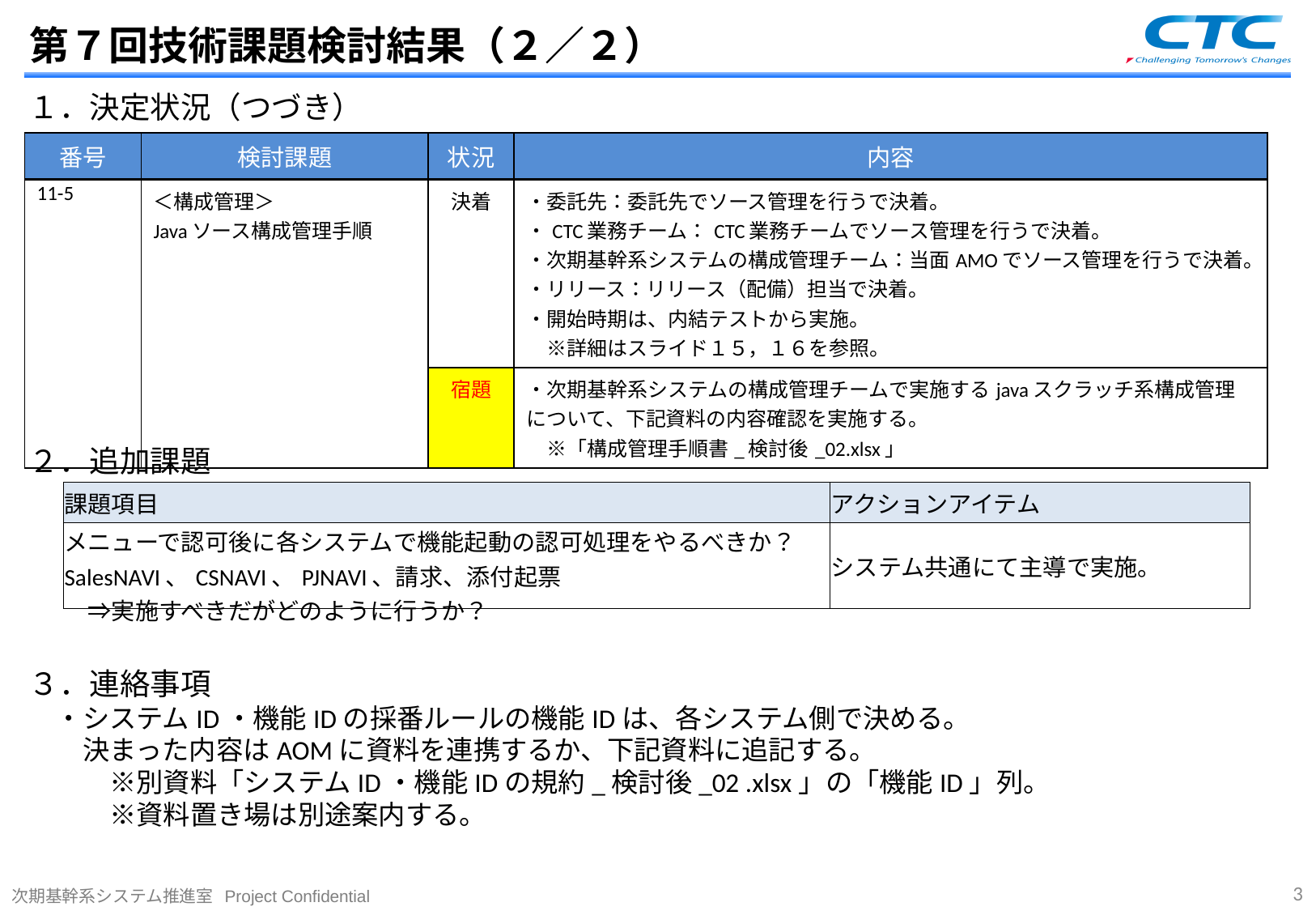

# 第７回技術課題検討結果（２／２）
１．決定状況（つづき）

| 番号 | 検討課題 | 状況 | 内容 |
| --- | --- | --- | --- |
| 11-5 | ＜構成管理＞ Javaソース構成管理手順 | 決着 | ・委託先：委託先でソース管理を行うで決着。 ・CTC業務チーム：CTC業務チームでソース管理を行うで決着。 ・次期基幹系システムの構成管理チーム：当面AMOでソース管理を行うで決着。 ・リリース：リリース（配備）担当で決着。 ・開始時期は、内結テストから実施。 　※詳細はスライド１５，１６を参照。 |
|  |  | 宿題 | ・次期基幹系システムの構成管理チームで実施するjavaスクラッチ系構成管理について、下記資料の内容確認を実施する。 　※「構成管理手順書\_検討後\_02.xlsx」 |
２．追加課題
| 課題項目 | アクションアイテム |
| --- | --- |
| メニューで認可後に各システムで機能起動の認可処理をやるべきか？ SalesNAVI、CSNAVI、PJNAVI、請求、添付起票 　⇒実施すべきだがどのように行うか？ | システム共通にて主導で実施。 |
３．連絡事項
　・システムID・機能IDの採番ルールの機能IDは、各システム側で決める。
　　決まった内容はAOMに資料を連携するか、下記資料に追記する。
　　　※別資料「システムID・機能IDの規約_検討後_02 .xlsx」の「機能ID」列。
　　　※資料置き場は別途案内する。
3